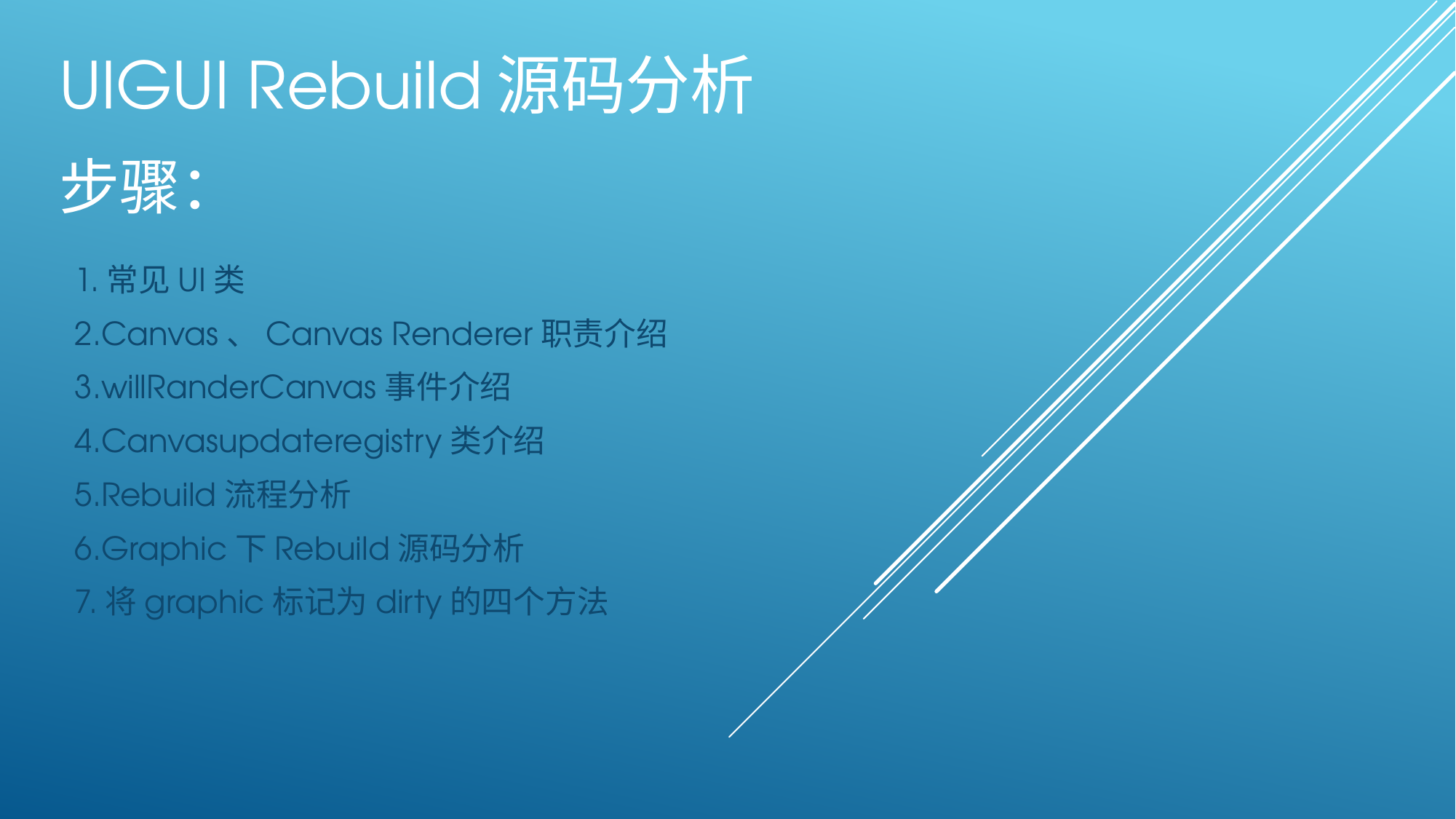

# UIGUI Rebuild源码分析
步骤：
1.常见UI类
2.Canvas、Canvas Renderer职责介绍
3.willRanderCanvas事件介绍
4.Canvasupdateregistry类介绍
5.Rebuild流程分析
6.Graphic下Rebuild源码分析
7.将graphic标记为dirty的四个方法